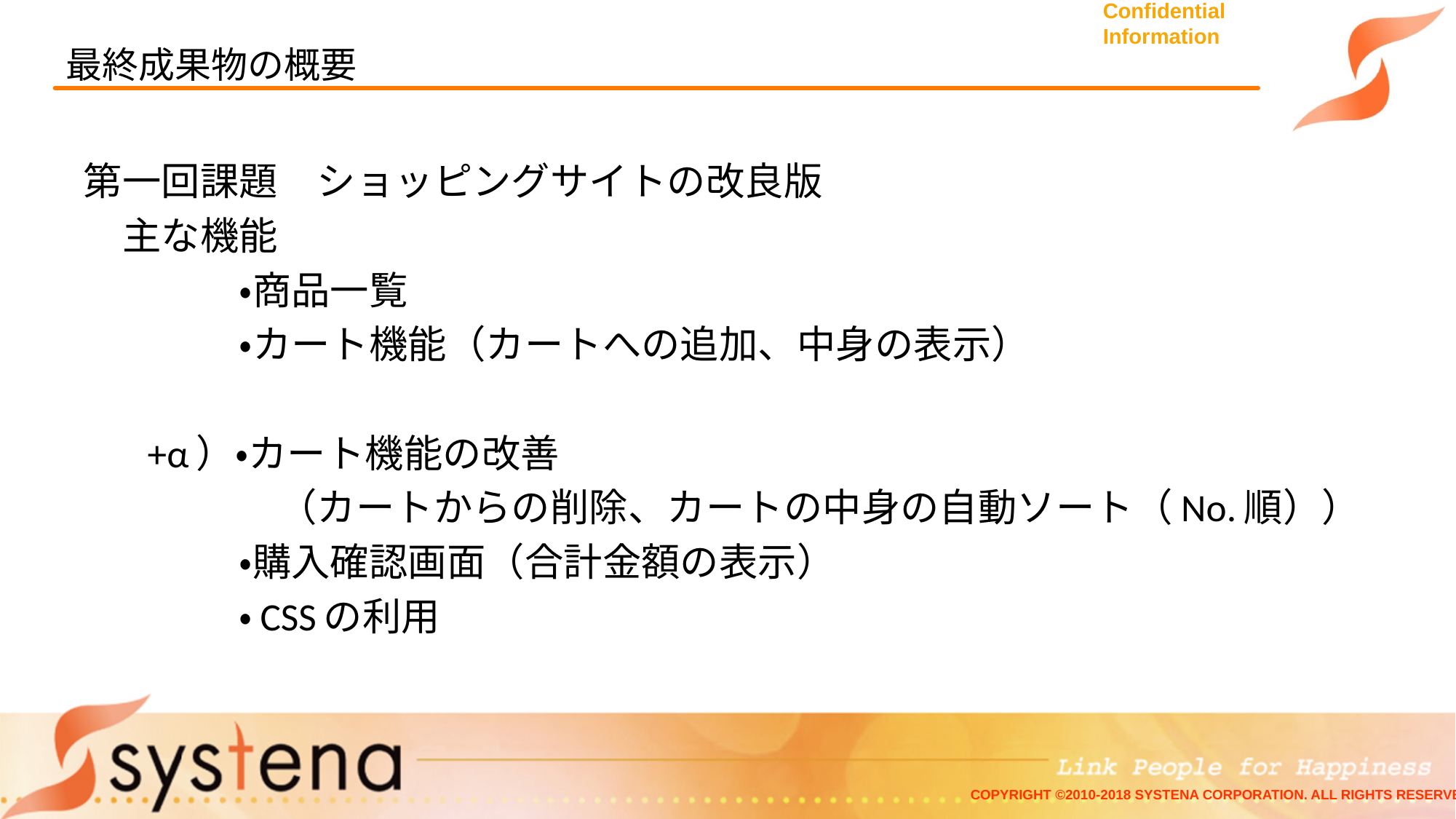

# 最終成果物の概要
第一回課題　ショッピングサイトの改良版
　主な機能
　　　　・商品一覧
　　　　・カート機能（カートへの追加、中身の表示）

　  +α）・カート機能の改善
　　　　　（カートからの削除、カートの中身の自動ソート（No.順））
　　　　・購入確認画面（合計金額の表示）
　　　　・CSSの利用